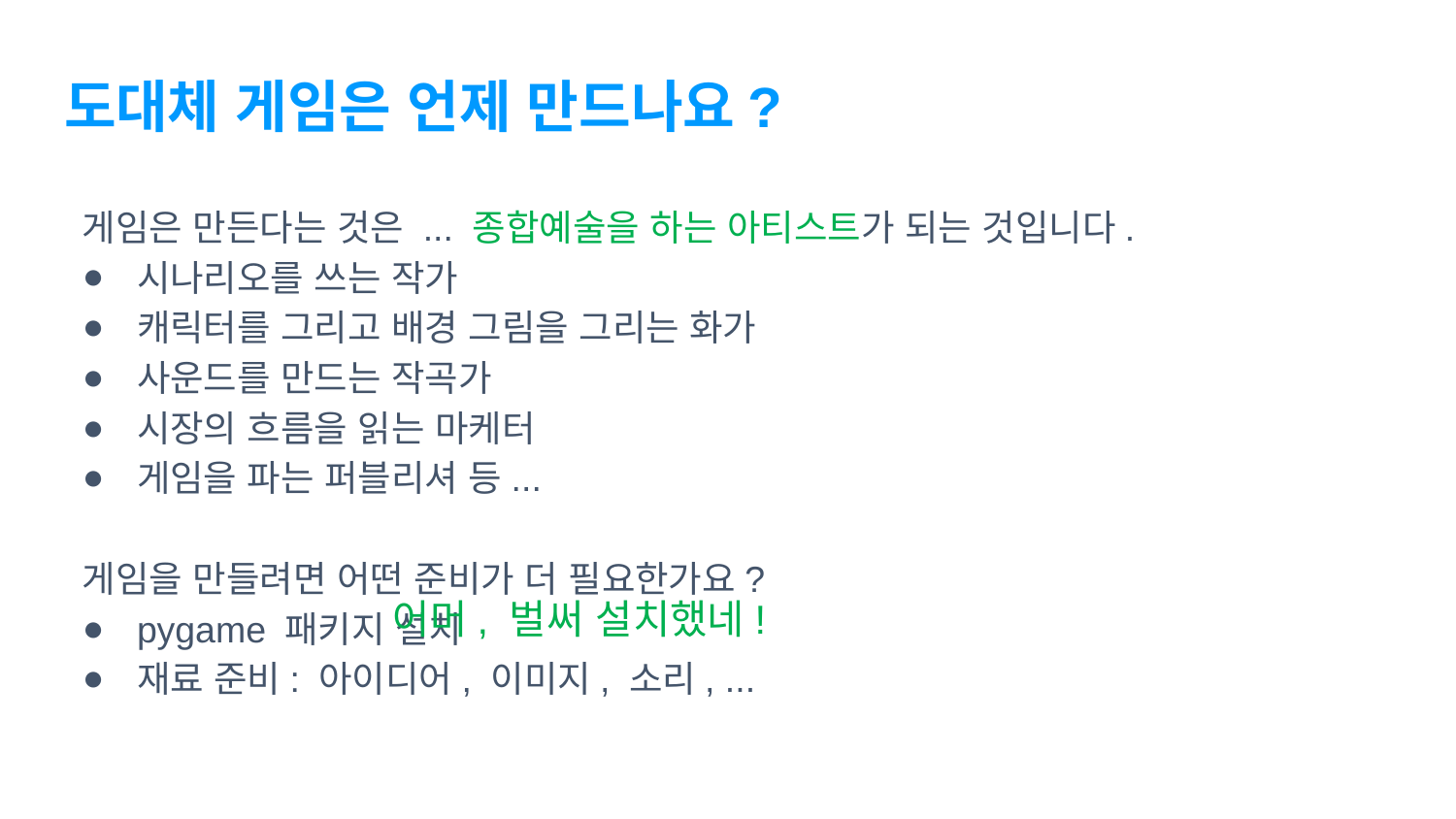

# 도대체 게임은 언제 만드나요?
게임은 만든다는 것은 ... 종합예술을 하는 아티스트가 되는 것입니다.
시나리오를 쓰는 작가
캐릭터를 그리고 배경 그림을 그리는 화가
사운드를 만드는 작곡가
시장의 흐름을 읽는 마케터
게임을 파는 퍼블리셔 등...

게임을 만들려면 어떤 준비가 더 필요한가요?
pygame 패키지 설치
재료 준비: 아이디어, 이미지, 소리, ...
어머, 벌써 설치했네!